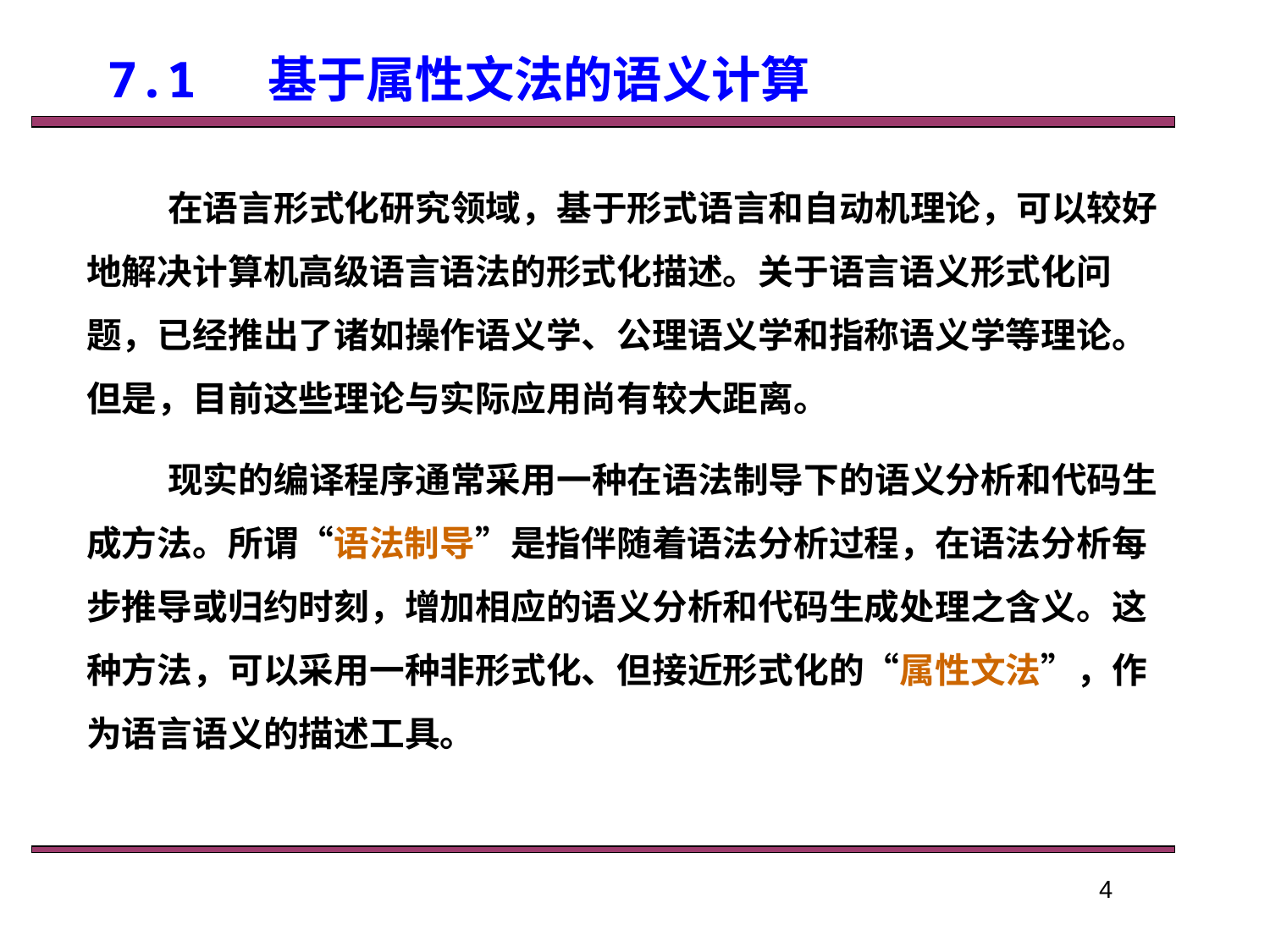

# 7.1  基于属性文法的语义计算
在语言形式化研究领域，基于形式语言和自动机理论，可以较好地解决计算机高级语言语法的形式化描述。关于语言语义形式化问题，已经推出了诸如操作语义学、公理语义学和指称语义学等理论。但是，目前这些理论与实际应用尚有较大距离。
现实的编译程序通常采用一种在语法制导下的语义分析和代码生成方法。所谓“语法制导”是指伴随着语法分析过程，在语法分析每步推导或归约时刻，增加相应的语义分析和代码生成处理之含义。这种方法，可以采用一种非形式化、但接近形式化的“属性文法”，作为语言语义的描述工具。

4